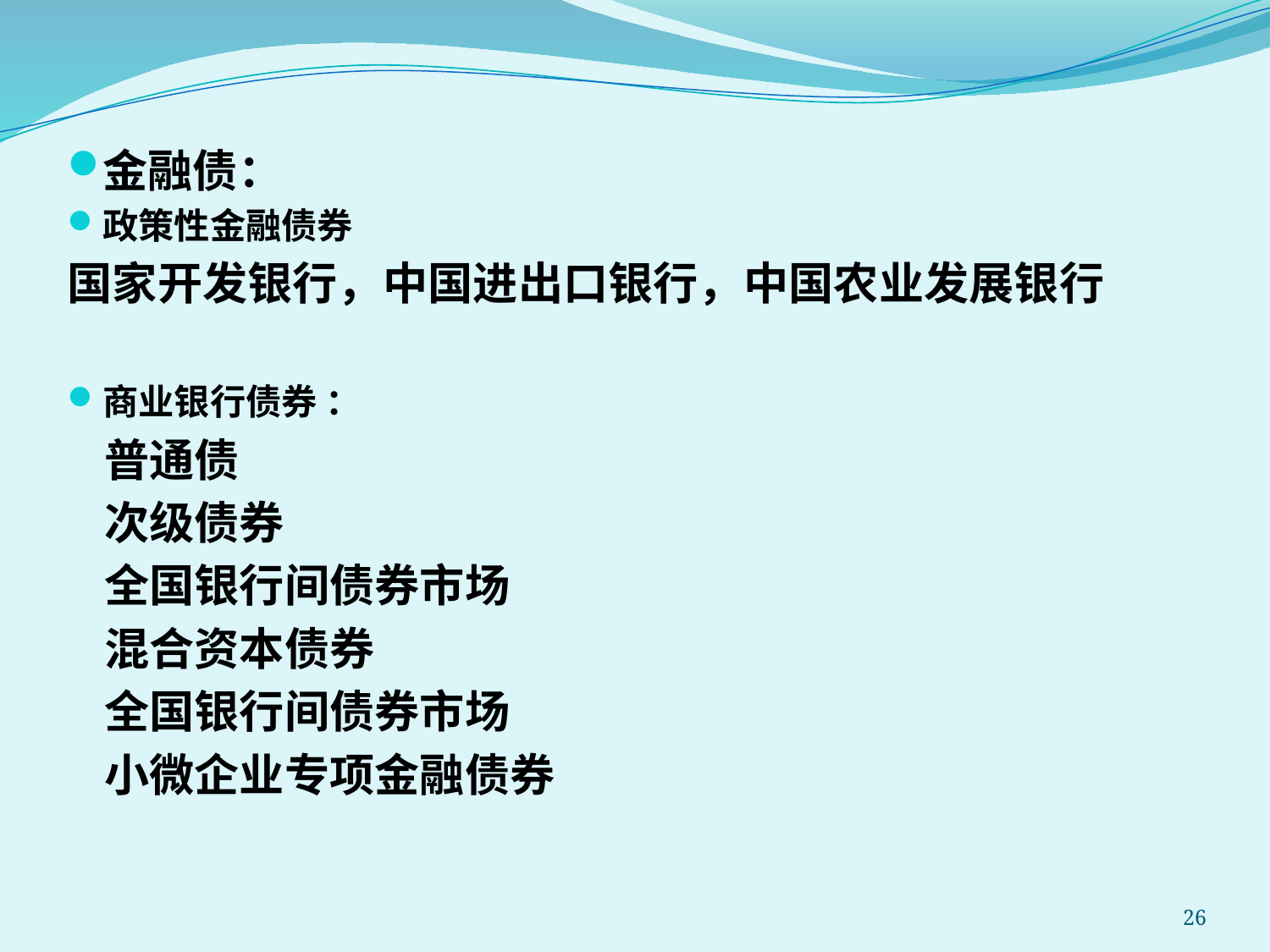

金融债：
政策性金融债券
国家开发银行，中国进出口银行，中国农业发展银行

商业银行债券 ：
   普通债
   次级债券
   全国银行间债券市场
   混合资本债券
   全国银行间债券市场
   小微企业专项金融债券

26